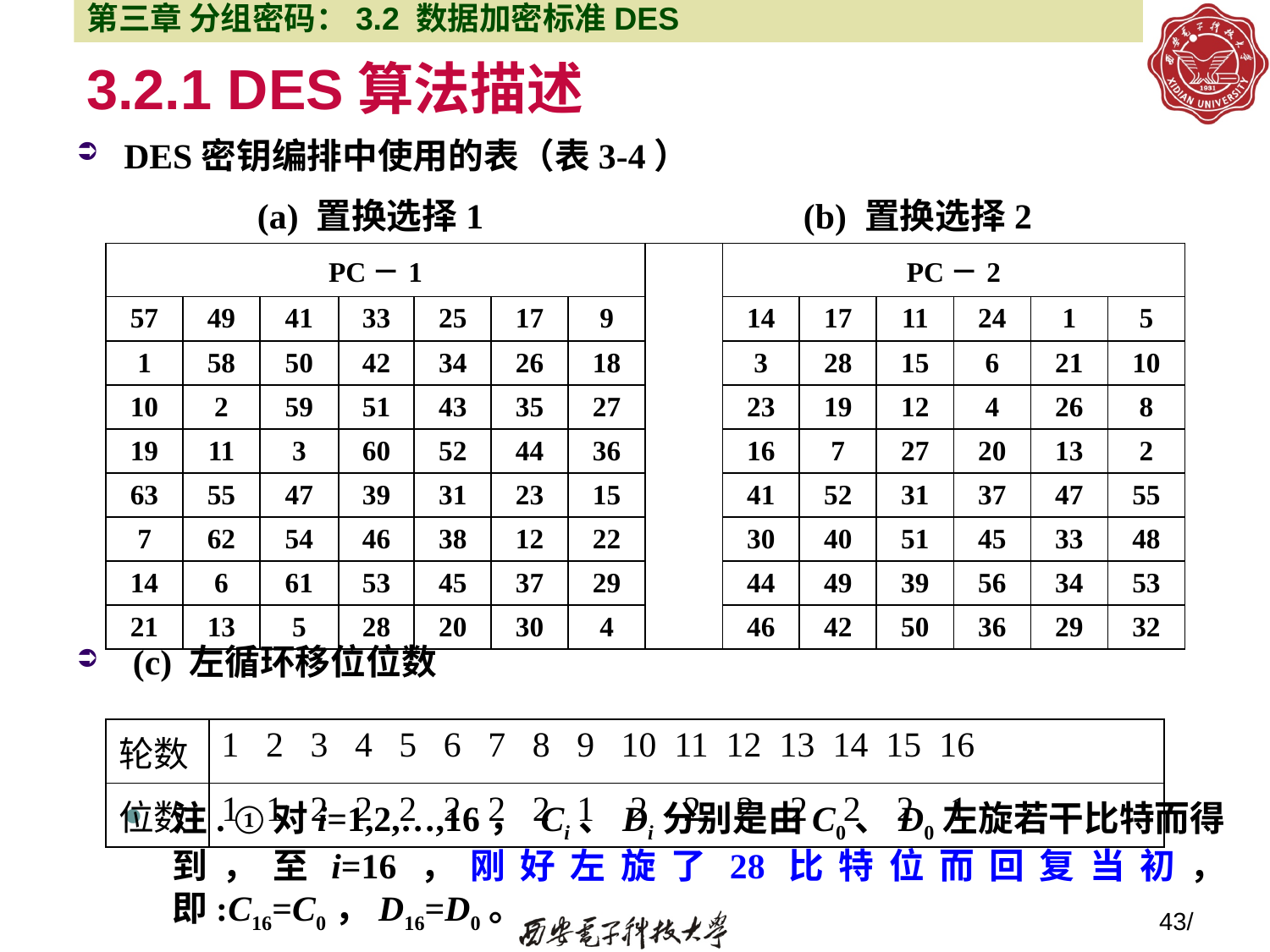

第三章 分组密码：3.2 数据加密标准DES
# 3.2.1 DES算法描述
DES密钥编排中使用的表（表3-4）
               (a) 置换选择1                                    (b) 置换选择2

 (c) 左循环移位位数

注. ①对i=1,2,…,16， Ci、Di分别是由C0、D0左旋若干比特而得到，至i=16，刚好左旋了28比特位而回复当初，即:C16=C0，D16=D0。
| PC－1 |  |  |  |  |  |  |  | PC－2 |  |  |  |  |  |
| --- | --- | --- | --- | --- | --- | --- | --- | --- | --- | --- | --- | --- | --- |
| 57 | 49 | 41 | 33 | 25 | 17 | 9 |  | 14 | 17 | 11 | 24 | 1 | 5 |
| 1 | 58 | 50 | 42 | 34 | 26 | 18 |  | 3 | 28 | 15 | 6 | 21 | 10 |
| 10 | 2 | 59 | 51 | 43 | 35 | 27 |  | 23 | 19 | 12 | 4 | 26 | 8 |
| 19 | 11 | 3 | 60 | 52 | 44 | 36 |  | 16 | 7 | 27 | 20 | 13 | 2 |
| 63 | 55 | 47 | 39 | 31 | 23 | 15 |  | 41 | 52 | 31 | 37 | 47 | 55 |
| 7 | 62 | 54 | 46 | 38 | 12 | 22 |  | 30 | 40 | 51 | 45 | 33 | 48 |
| 14 | 6 | 61 | 53 | 45 | 37 | 29 |  | 44 | 49 | 39 | 56 | 34 | 53 |
| 21 | 13 | 5 | 28 | 20 | 30 | 4 |  | 46 | 42 | 50 | 36 | 29 | 32 |
| 轮数 | 1 2 3 4 5 6 7 8 9 10 11 12 13 14 15 16 |
| --- | --- |
| 位数 | 1 1 2 2 2 2 2 2 1 2 2 2 2 2 2 1 |
43/